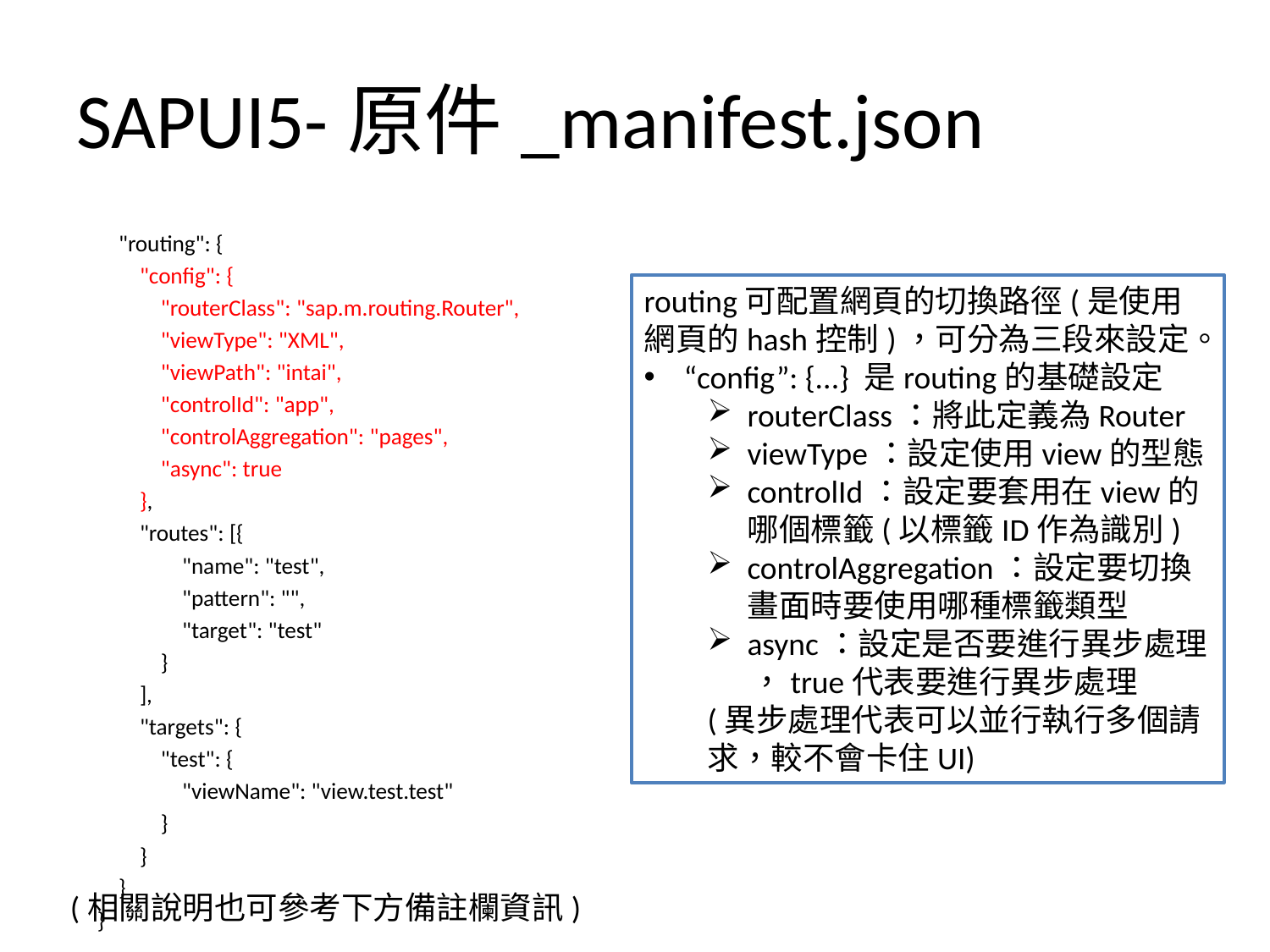

# SAPUI5-原件_manifest.json
        "routing": {
            "config": {
                "routerClass": "sap.m.routing.Router",
                "viewType": "XML",
                "viewPath": "intai",
                "controlId": "app",
                "controlAggregation": "pages",
                "async": true
            },
            "routes": [{
                    "name": "test",
                    "pattern": "",
                    "target": "test"
                }
            ],
            "targets": {
                "test": {
                    "viewName": "view.test.test"
                }
            }
        }
    }

routing可配置網頁的切換路徑(是使用網頁的hash控制)，可分為三段來設定。
“config”: {...} 是routing的基礎設定
routerClass：將此定義為Router
viewType：設定使用view的型態
controlId：設定要套用在view的哪個標籤(以標籤ID作為識別)
controlAggregation：設定要切換畫面時要使用哪種標籤類型
async：設定是否要進行異步處理
     ，true代表要進行異步處理
(異步處理代表可以並行執行多個請求，較不會卡住UI)
(相關說明也可參考下方備註欄資訊)